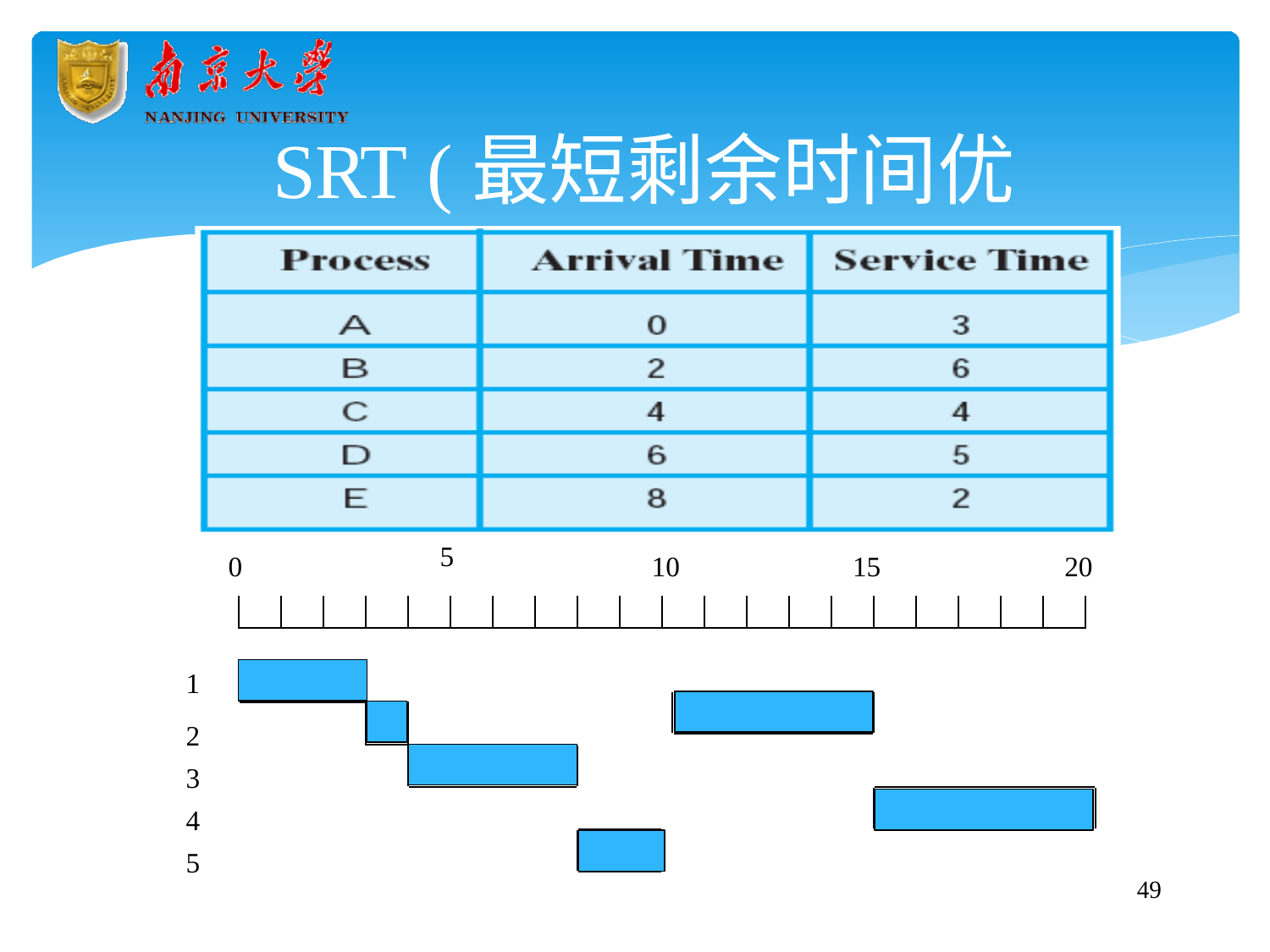

# SRT (最短剩余时间优先)

5
0
10
15
20

1
2
3
4
5

49